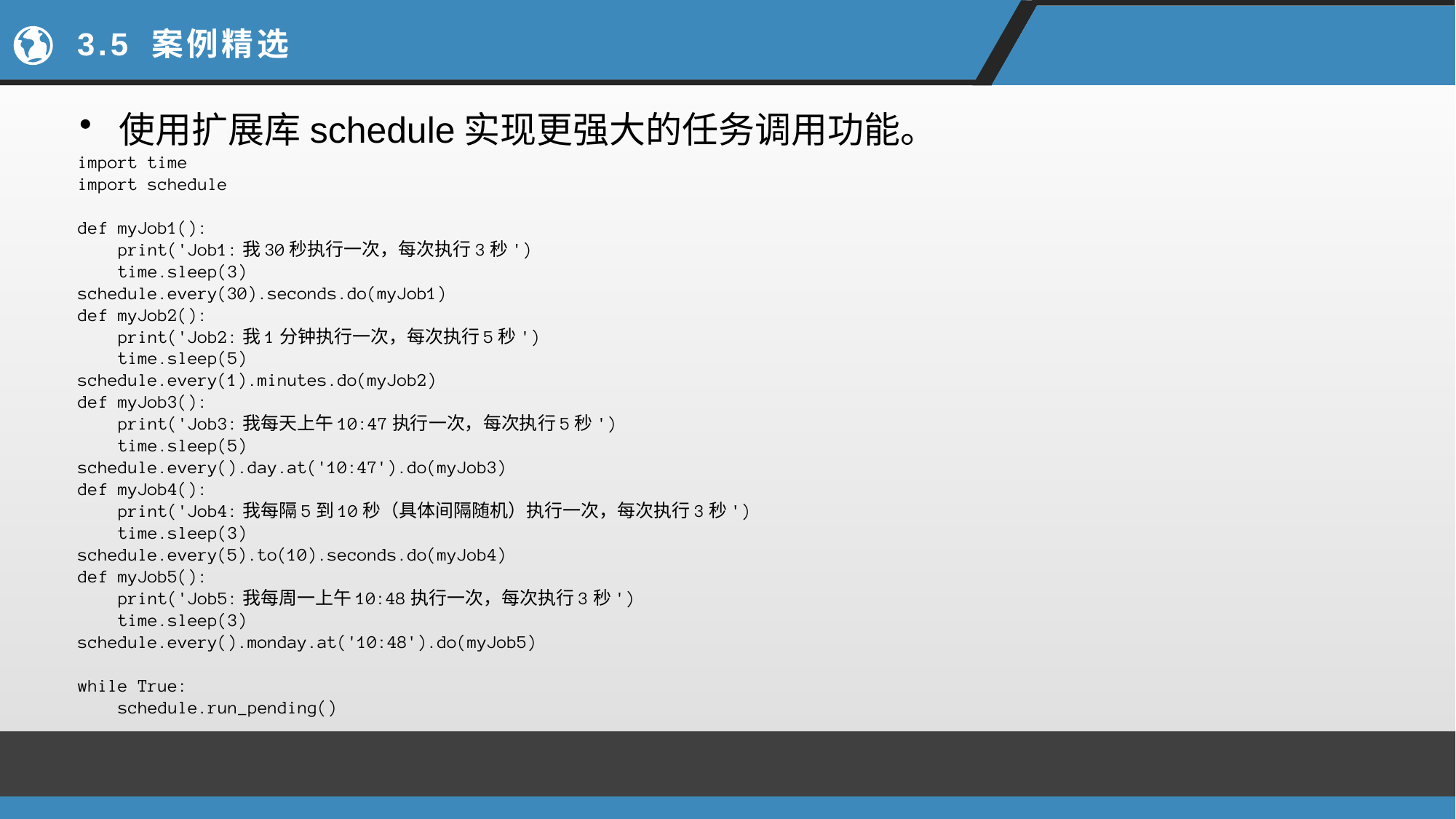

# 3.5 案例精选

使用扩展库schedule实现更强大的任务调用功能。
import time
import schedule

def myJob1():
    print('Job1:我30秒执行一次，每次执行3秒')
    time.sleep(3)
schedule.every(30).seconds.do(myJob1)
def myJob2():
    print('Job2:我1分钟执行一次，每次执行5秒')
    time.sleep(5)
schedule.every(1).minutes.do(myJob2)
def myJob3():
    print('Job3:我每天上午10:47执行一次，每次执行5秒')
    time.sleep(5)
schedule.every().day.at('10:47').do(myJob3)
def myJob4():
    print('Job4:我每隔5到10秒（具体间隔随机）执行一次，每次执行3秒')
    time.sleep(3)
schedule.every(5).to(10).seconds.do(myJob4)
def myJob5():
    print('Job5:我每周一上午10:48执行一次，每次执行3秒')
    time.sleep(3)
schedule.every().monday.at('10:48').do(myJob5)

while True:
    schedule.run_pending()